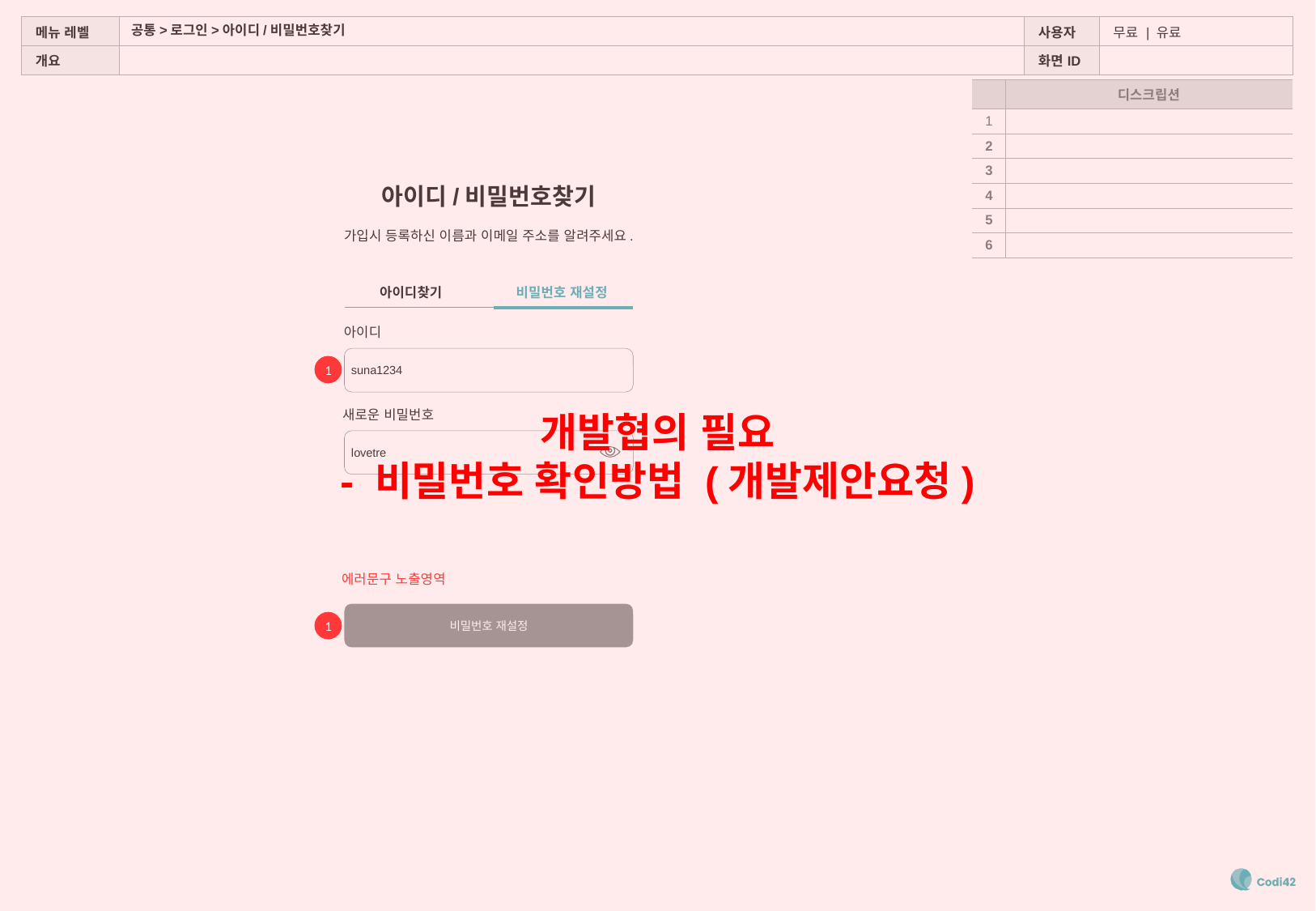

개발협의 필요
- 비밀번호 확인방법 (개발제안요청)
# 공통>로그인>아이디/비밀번호찾기

|  | 디스크립션 |
| --- | --- |
| 1 |  |
| 2 |  |
| 3 |  |
| 4 |  |
| 5 |  |
| 6 |  |
아이디/비밀번호찾기
가입시 등록하신 이름과 이메일 주소를 알려주세요.
아이디찾기
비밀번호 재설정
아이디
suna1234
1
새로운 비밀번호
lovetre

에러문구 노출영역
비밀번호 재설정
1